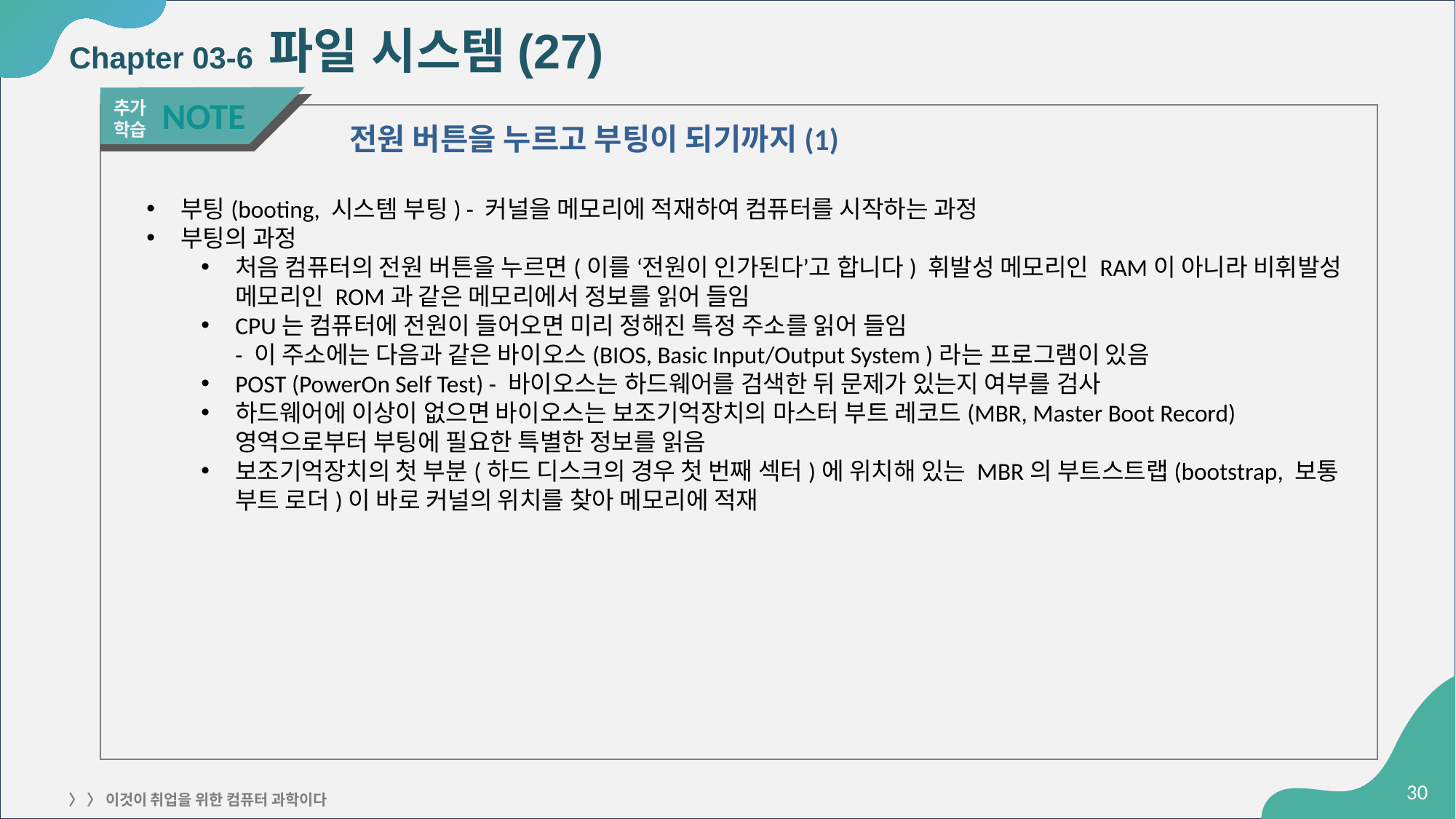

# Chapter 03-6 파일 시스템(27)

NOTE
추가
학습

전원 버튼을 누르고 부팅이 되기까지(1)
부팅(booting, 시스템 부팅) - 커널을 메모리에 적재하여 컴퓨터를 시작하는 과정
부팅의 과정
처음 컴퓨터의 전원 버튼을 누르면(이를 ‘전원이 인가된다’고 합니다) 휘발성 메모리인 RAM이 아니라 비휘발성 메모리인 ROM과 같은 메모리에서 정보를 읽어 들임
CPU는 컴퓨터에 전원이 들어오면 미리 정해진 특정 주소를 읽어 들임
- 이 주소에는 다음과 같은 바이오스(BIOS, Basic Input/Output System )라는 프로그램이 있음
POST (PowerOn Self Test) - 바이오스는 하드웨어를 검색한 뒤 문제가 있는지 여부를 검사
하드웨어에 이상이 없으면 바이오스는 보조기억장치의 마스터 부트 레코드(MBR, Master Boot Record) 영역으로부터 부팅에 필요한 특별한 정보를 읽음
보조기억장치의 첫 부분(하드 디스크의 경우 첫 번째 섹터)에 위치해 있는 MBR의 부트스트랩(bootstrap, 보통 부트 로더)이 바로 커널의 위치를 찾아 메모리에 적재
30
〉 〉 이것이 취업을 위한 컴퓨터 과학이다